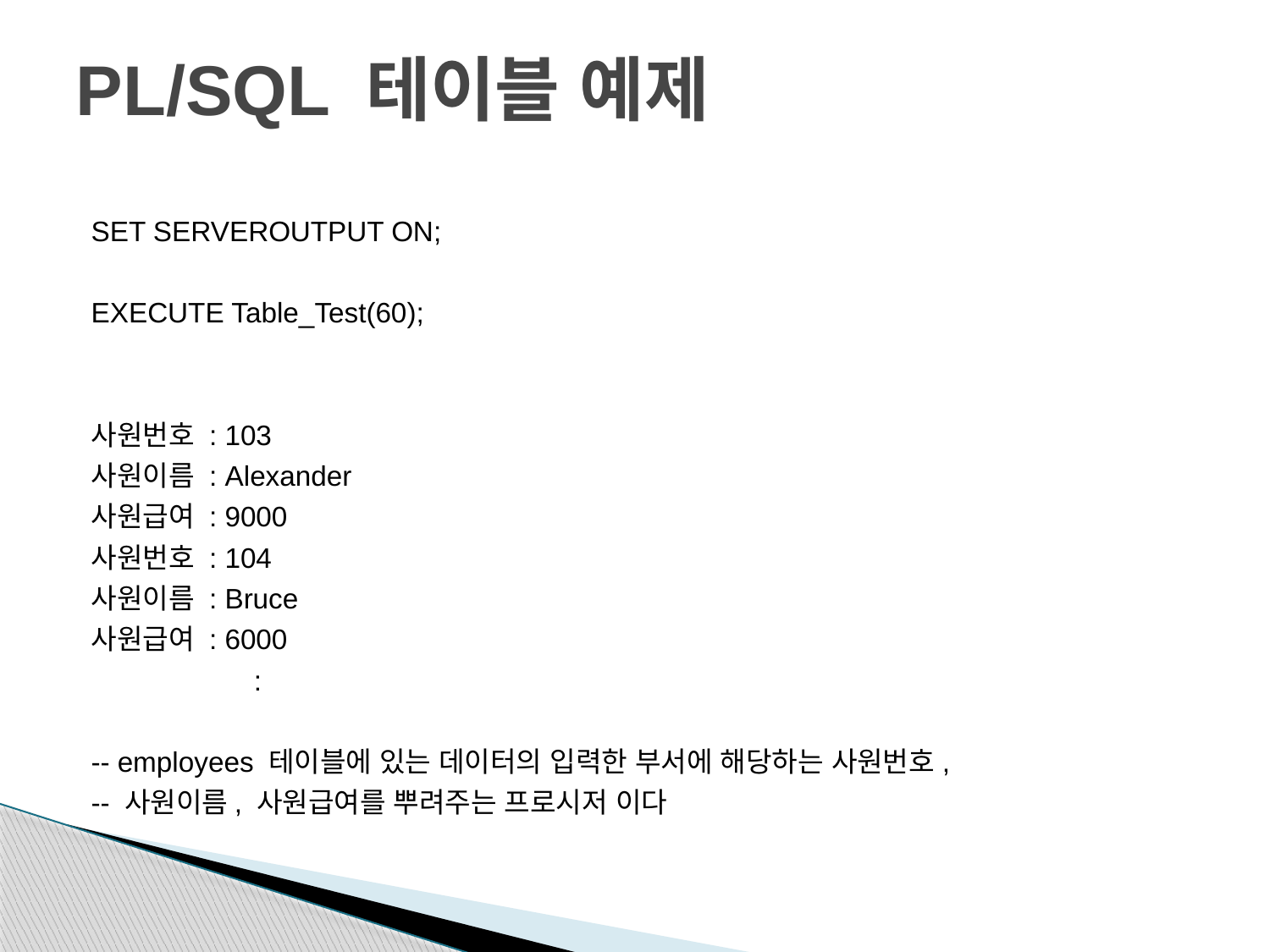

# PL/SQL 테이블 예제

SET SERVEROUTPUT ON;

EXECUTE Table_Test(60);

사원번호 : 103
사원이름 : Alexander
사원급여 : 9000
사원번호 : 104
사원이름 : Bruce
사원급여 : 6000
		:

-- employees 테이블에 있는 데이터의 입력한 부서에 해당하는 사원번호,
-- 사원이름, 사원급여를 뿌려주는 프로시저 이다